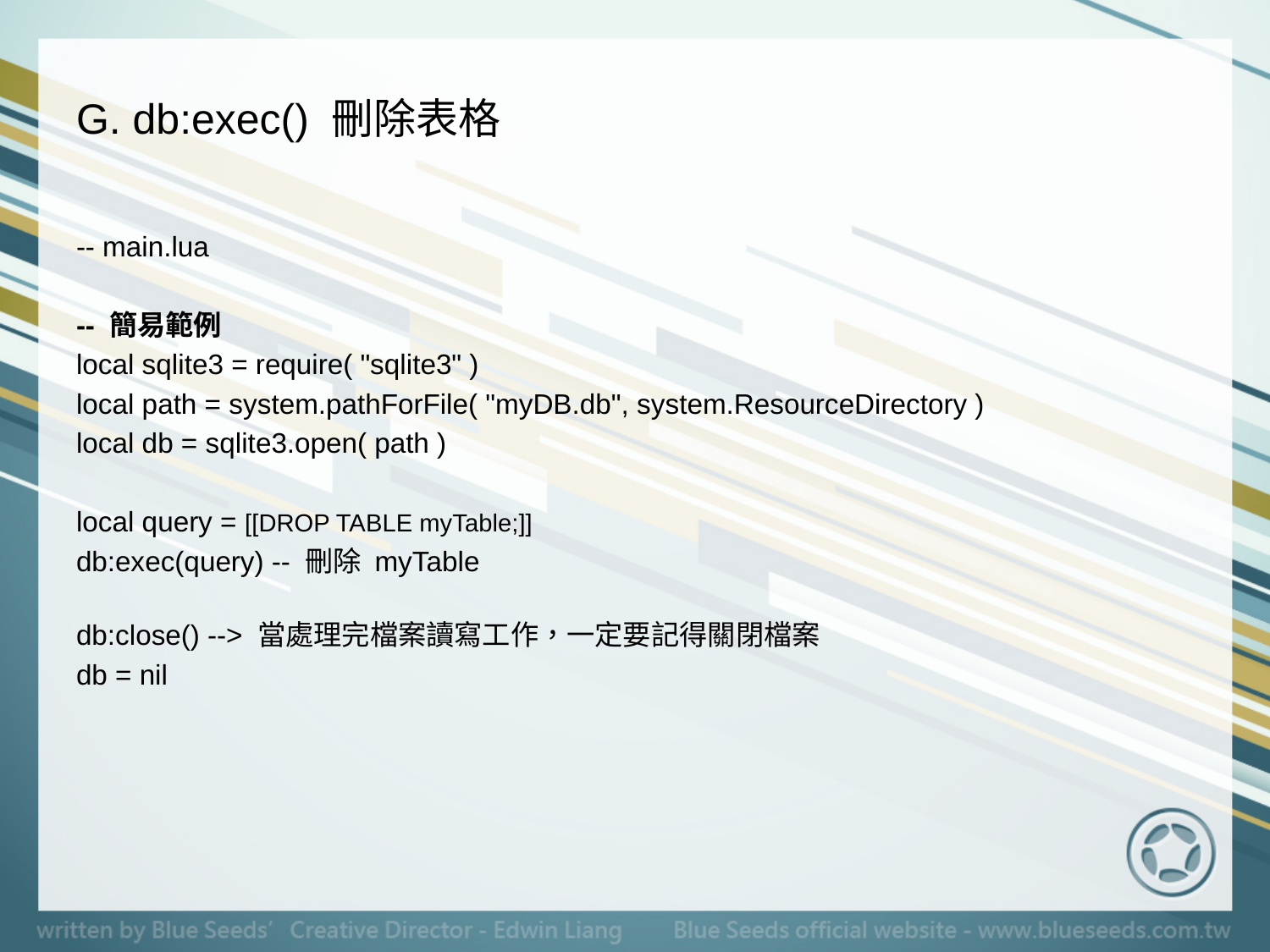

# G. db:exec() 刪除表格
-- main.lua

-- 簡易範例
local sqlite3 = require( "sqlite3" )
local path = system.pathForFile( "myDB.db", system.ResourceDirectory )
local db = sqlite3.open( path )

local query = [[DROP TABLE myTable;]]
db:exec(query) -- 刪除 myTable

db:close() --> 當處理完檔案讀寫工作，一定要記得關閉檔案
db = nil